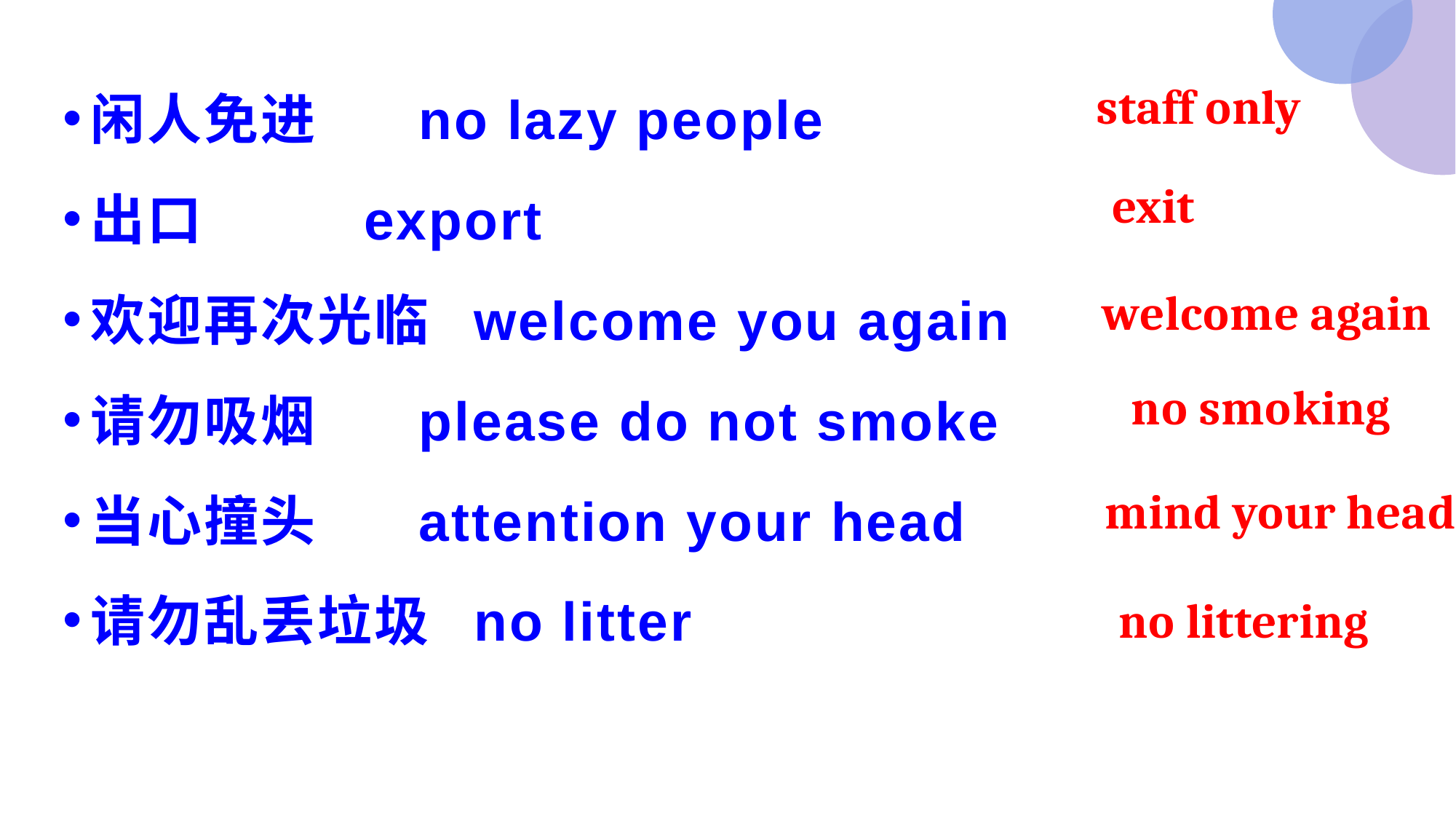

闲人免进      no lazy people
出口          export
欢迎再次光临  welcome you again
请勿吸烟      please do not smoke
当心撞头      attention your head
请勿乱丢垃圾  no litter

staff only
exit
welcome again
no smoking
mind your head
no littering